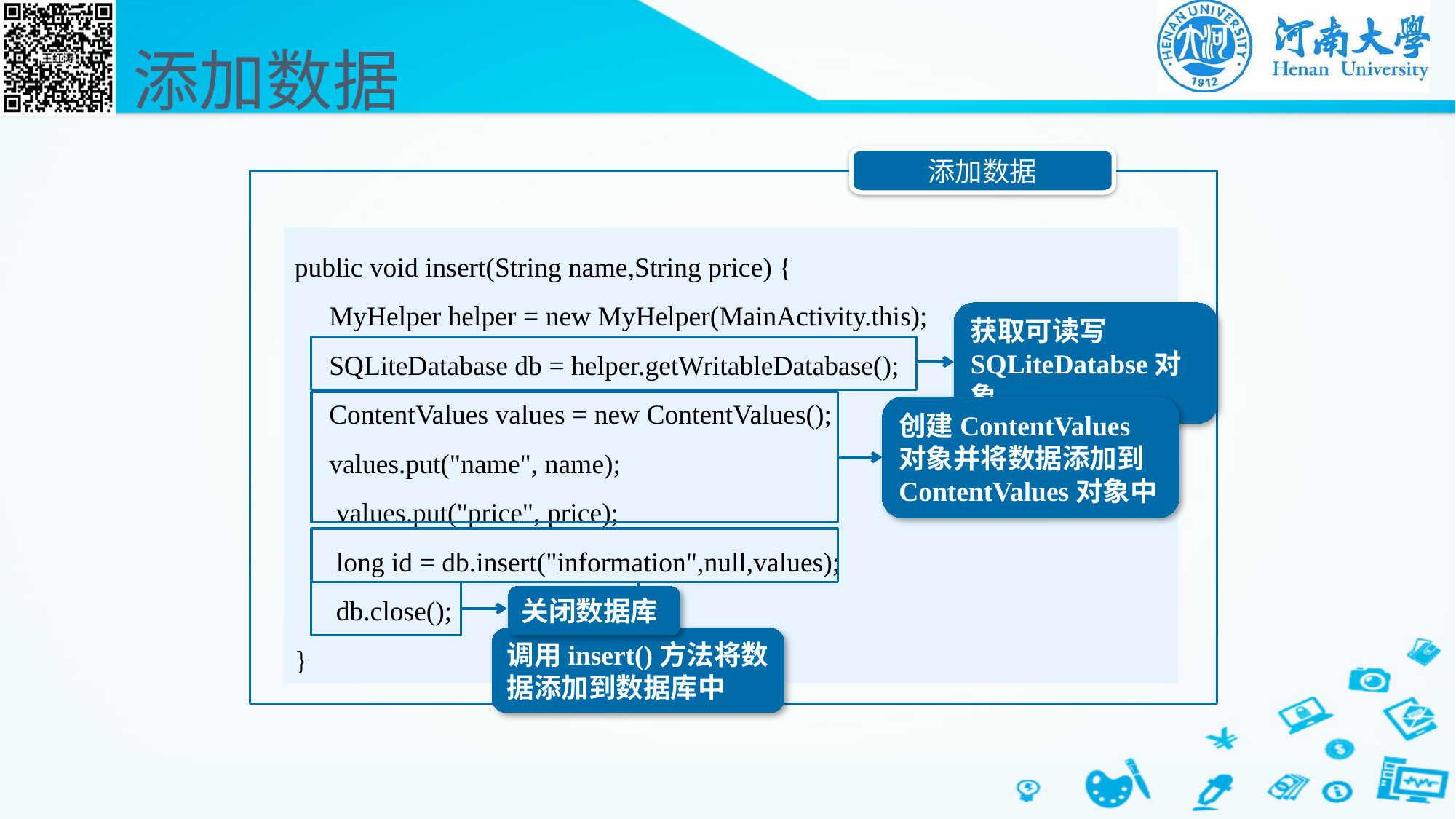

# 添加数据
添加数据

public void insert(String name,String price) {
     MyHelper helper = new MyHelper(MainActivity.this);
     SQLiteDatabase db = helper.getWritableDatabase();
     ContentValues values = new ContentValues();
     values.put("name", name);
      values.put("price", price);
      long id = db.insert("information",null,values);
      db.close();
}
获取可读写SQLiteDatabse对象

创建ContentValues对象并将数据添加到ContentValues对象中

关闭数据库
调用insert()方法将数据添加到数据库中